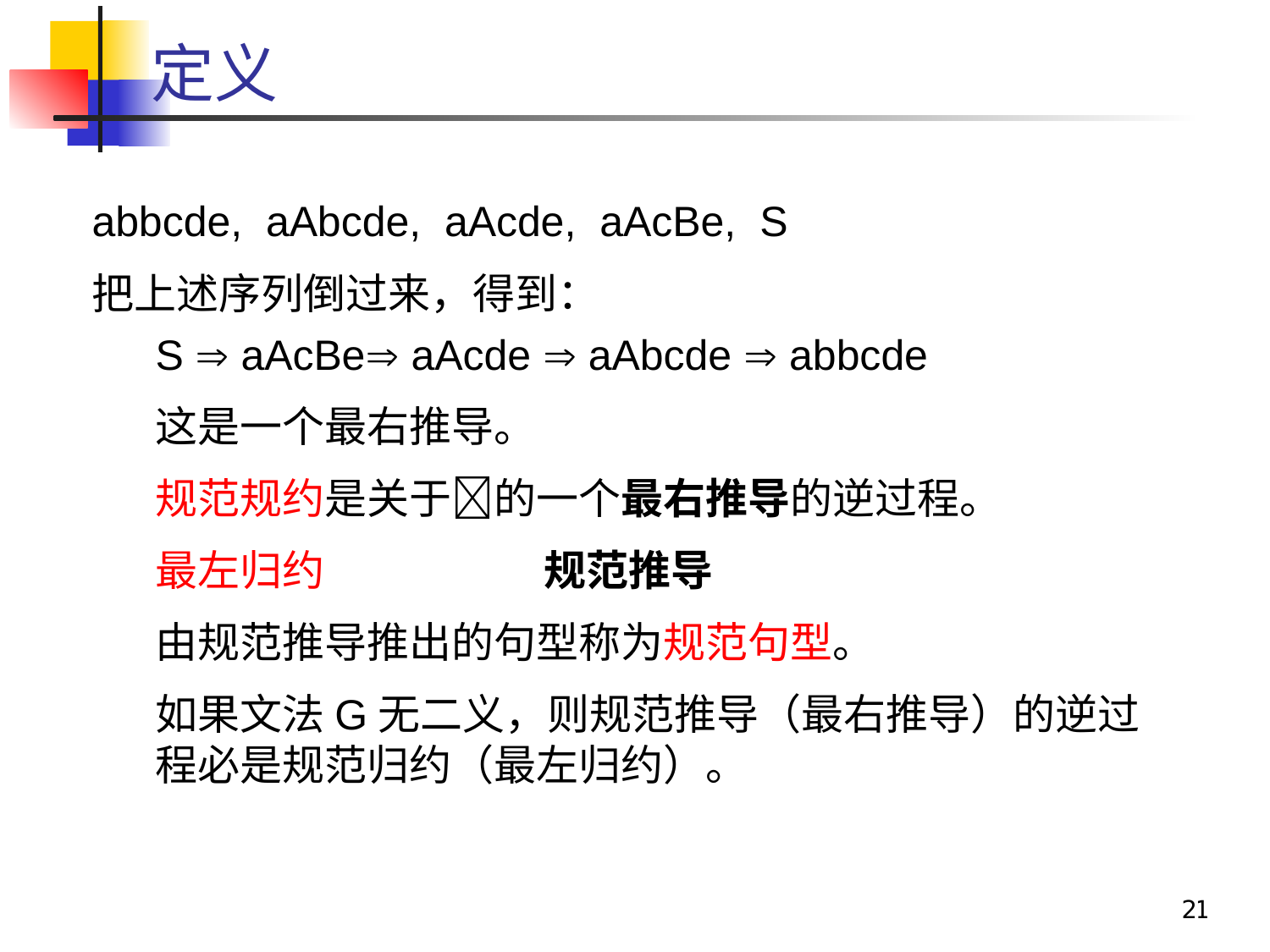

# 定义

abbcde,  aAbcde,  aAcde,  aAcBe,  S
把上述序列倒过来，得到：
S ⇒ aAcBe⇒ aAcde ⇒ aAbcde ⇒ abbcde
这是一个最右推导。
规范规约是关于α的一个最右推导的逆过程。
最左归约                       规范推导
由规范推导推出的句型称为规范句型。
如果文法G无二义，则规范推导（最右推导）的逆过程必是规范归约（最左归约）。

21